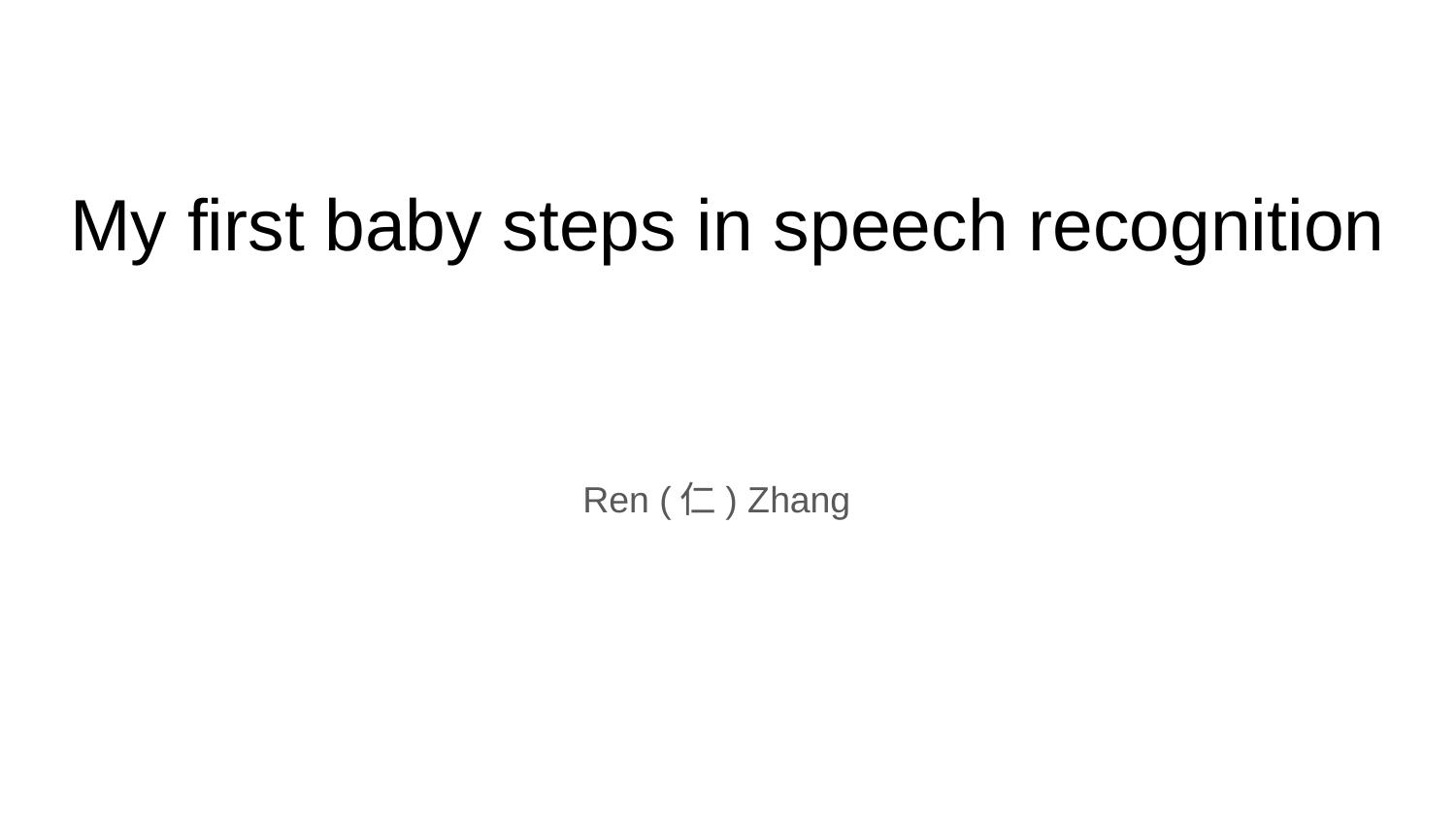

# My first baby steps in speech recognition
Ren (仁) Zhang